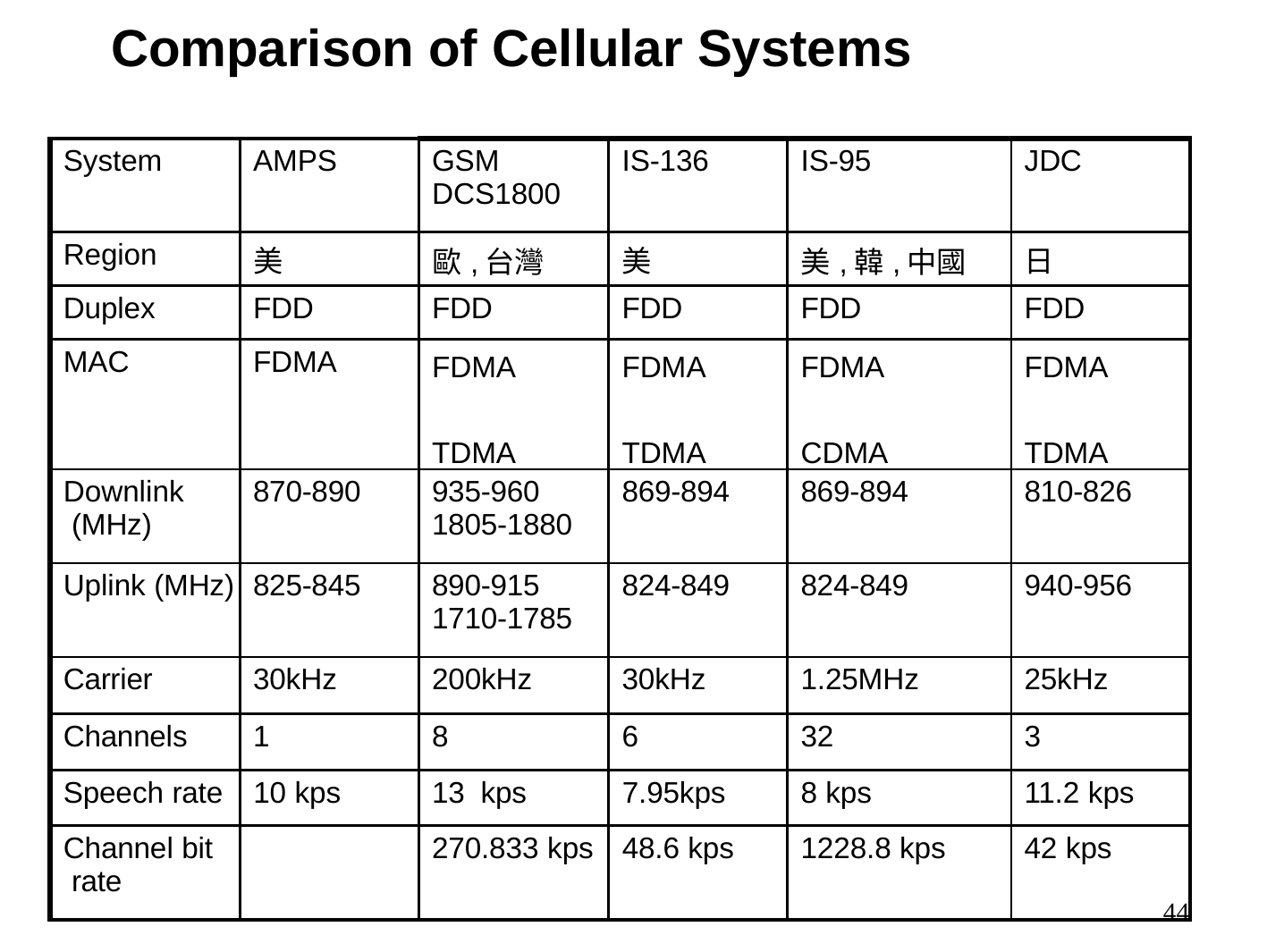

# Comparison of Cellular Systems
| System | AMPS | GSM DCS1800 | IS-136 | IS-95 | JDC |
| --- | --- | --- | --- | --- | --- |
| Region | 美 | 歐,台灣 | 美 | 美,韓,中國 | 日 |
| Duplex | FDD | FDD | FDD | FDD | FDD |
| MAC | FDMA | FDMA TDMA | FDMA TDMA | FDMA CDMA | FDMA TDMA |
| Downlink (MHz) | 870-890 | 935-960 1805-1880 | 869-894 | 869-894 | 810-826 |
| Uplink (MHz) | 825-845 | 890-915 1710-1785 | 824-849 | 824-849 | 940-956 |
| Carrier | 30kHz | 200kHz | 30kHz | 1.25MHz | 25kHz |
| Channels | 1 | 8 | 6 | 32 | 3 |
| Speech rate | 10 kps | 13 kps | 7.95kps | 8 kps | 11.2 kps |
| Channel bit rate |  | 270.833 kps | 48.6 kps | 1228.8 kps | 42 kps |
44